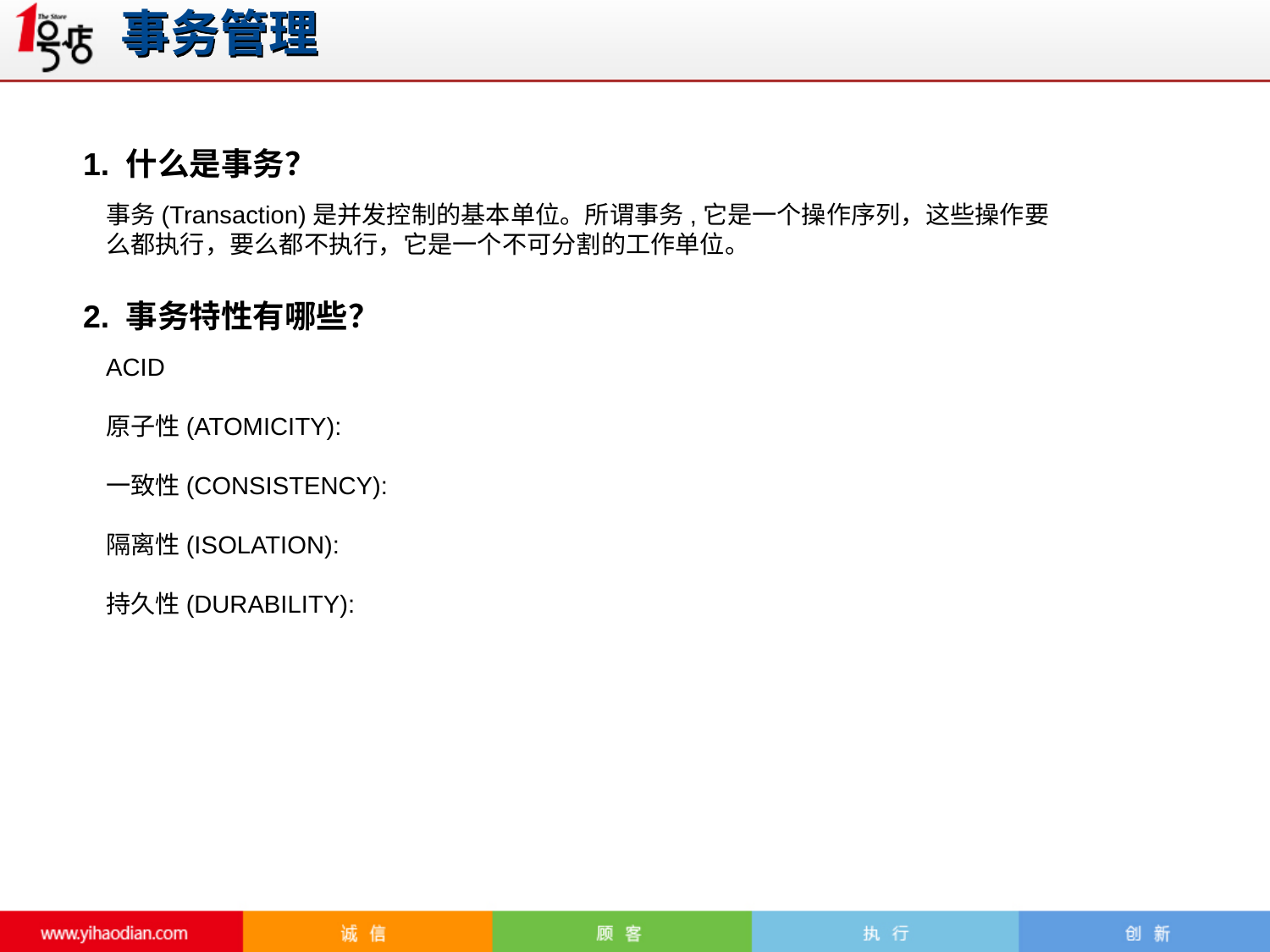

# 事务管理
1. 什么是事务？
事务(Transaction)是并发控制的基本单位。所谓事务,它是一个操作序列，这些操作要么都执行，要么都不执行，它是一个不可分割的工作单位。
2. 事务特性有哪些？
ACID

原子性(ATOMICITY): 
一致性(CONSISTENCY): 
隔离性(ISOLATION): 
持久性(DURABILITY):